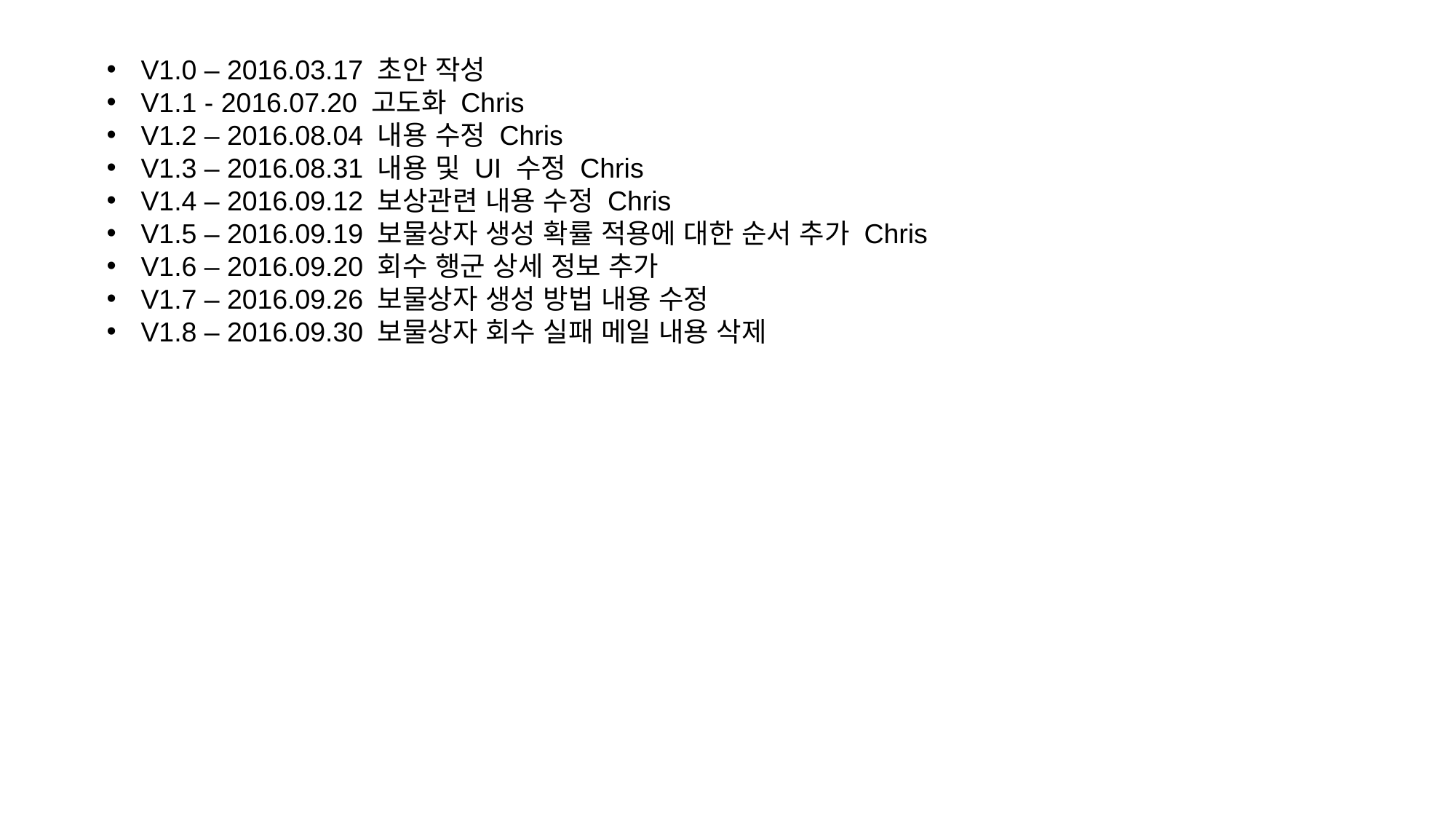

V1.0 – 2016.03.17 초안 작성
V1.1 - 2016.07.20 고도화 Chris
V1.2 – 2016.08.04 내용 수정 Chris
V1.3 – 2016.08.31 내용 및 UI 수정 Chris
V1.4 – 2016.09.12 보상관련 내용 수정 Chris
V1.5 – 2016.09.19 보물상자 생성 확률 적용에 대한 순서 추가 Chris
V1.6 – 2016.09.20 회수 행군 상세 정보 추가
V1.7 – 2016.09.26 보물상자 생성 방법 내용 수정
V1.8 – 2016.09.30 보물상자 회수 실패 메일 내용 삭제